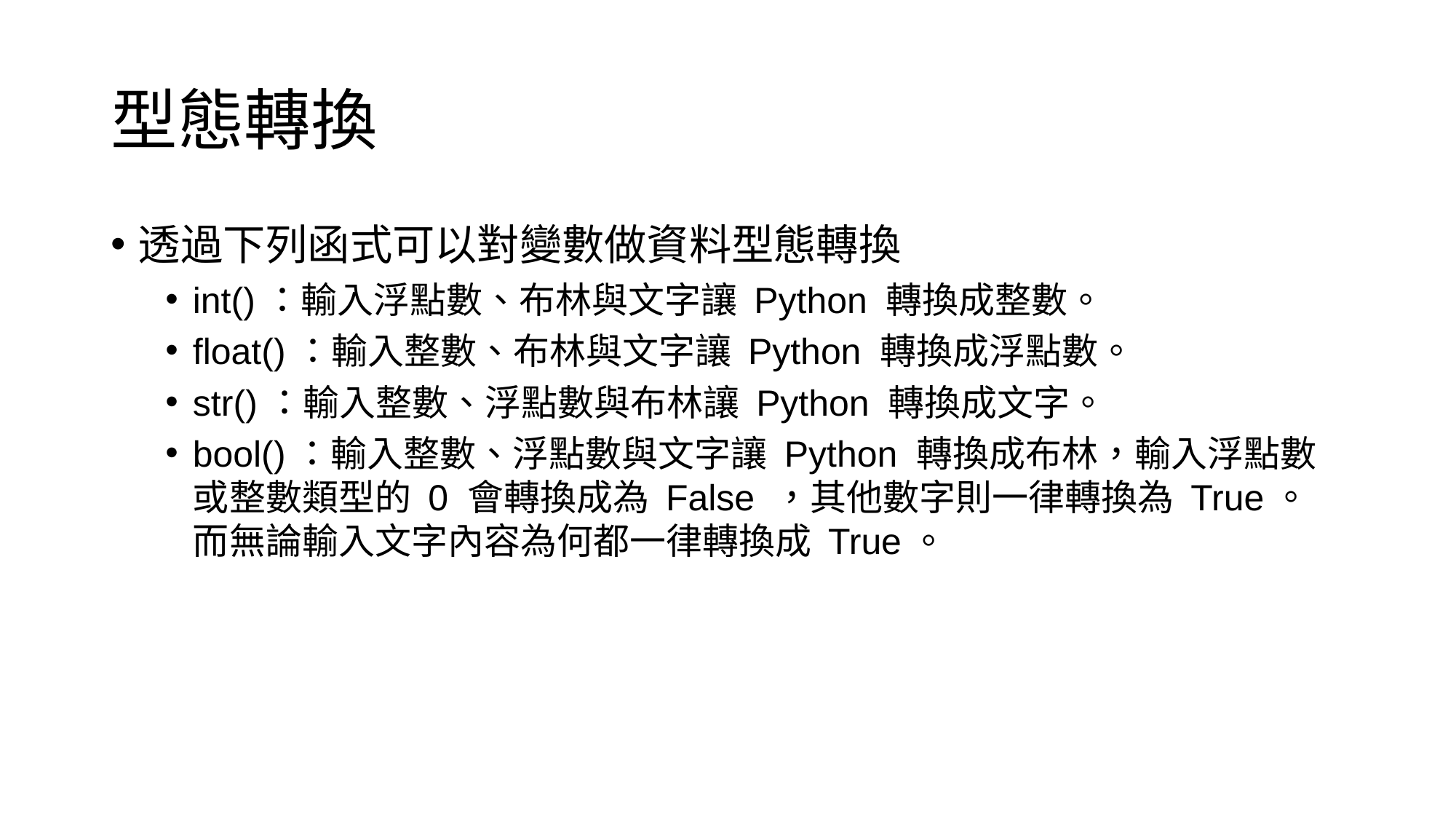

# 型態轉換
透過下列函式可以對變數做資料型態轉換
int()：輸入浮點數、布林與文字讓 Python 轉換成整數。
float()：輸入整數、布林與文字讓 Python 轉換成浮點數。
str()：輸入整數、浮點數與布林讓 Python 轉換成文字。
bool()：輸入整數、浮點數與文字讓 Python 轉換成布林，輸入浮點數或整數類型的 0 會轉換成為 False ，其他數字則一律轉換為 True。而無論輸入文字內容為何都一律轉換成 True。